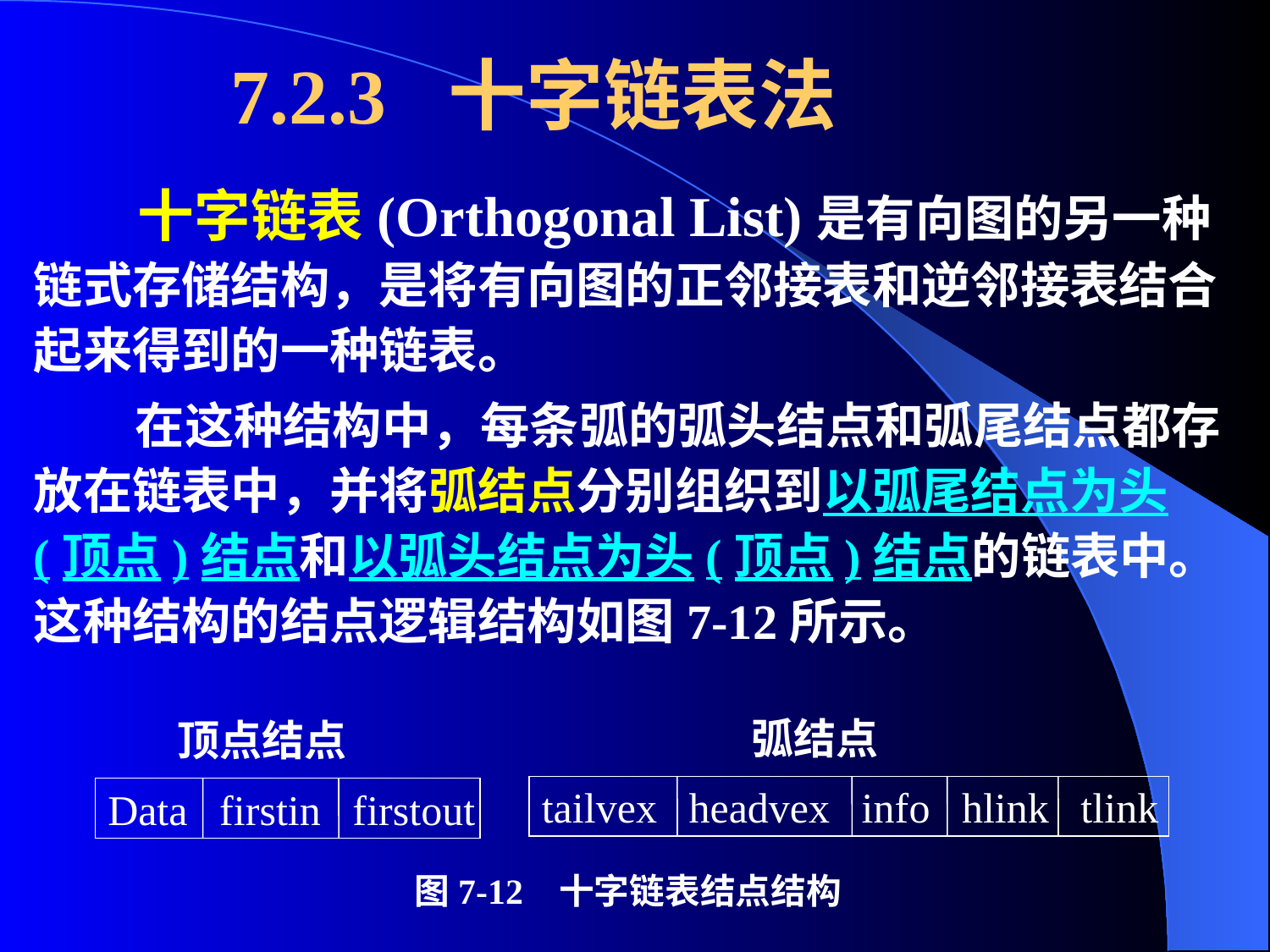

# 7.2.3  十字链表法
       十字链表(Orthogonal List)是有向图的另一种链式存储结构，是将有向图的正邻接表和逆邻接表结合起来得到的一种链表。
        在这种结构中，每条弧的弧头结点和弧尾结点都存放在链表中，并将弧结点分别组织到以弧尾结点为头(顶点)结点和以弧头结点为头(顶点)结点的链表中。这种结构的结点逻辑结构如图7-12所示。
弧结点
tailvex   headvex   info   hlink   tlink

顶点结点
Data   firstin   firstout

图7-12   十字链表结点结构